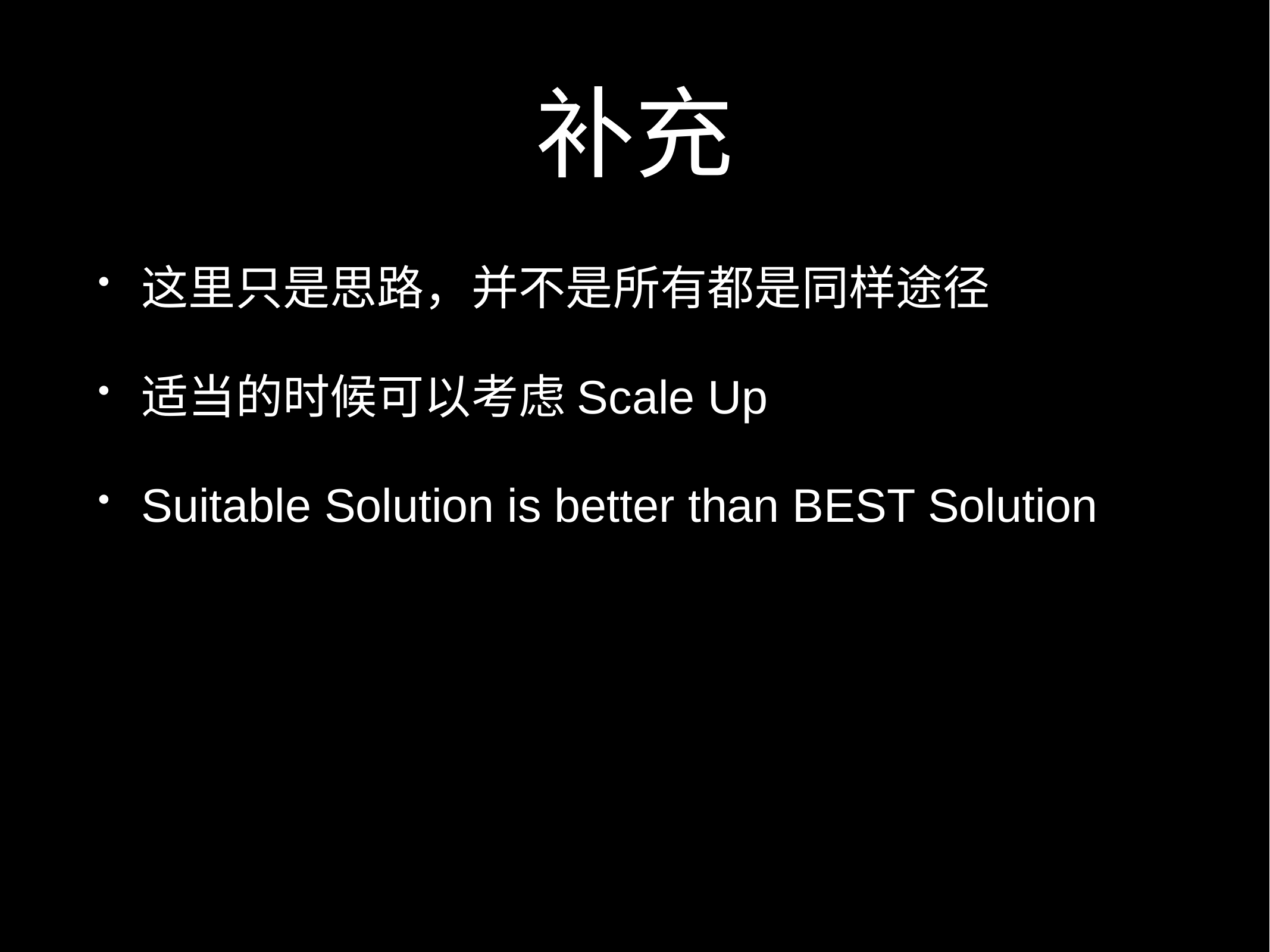

# 补充
这里只是思路，并不是所有都是同样途径
适当的时候可以考虑Scale Up
Suitable Solution is better than BEST Solution